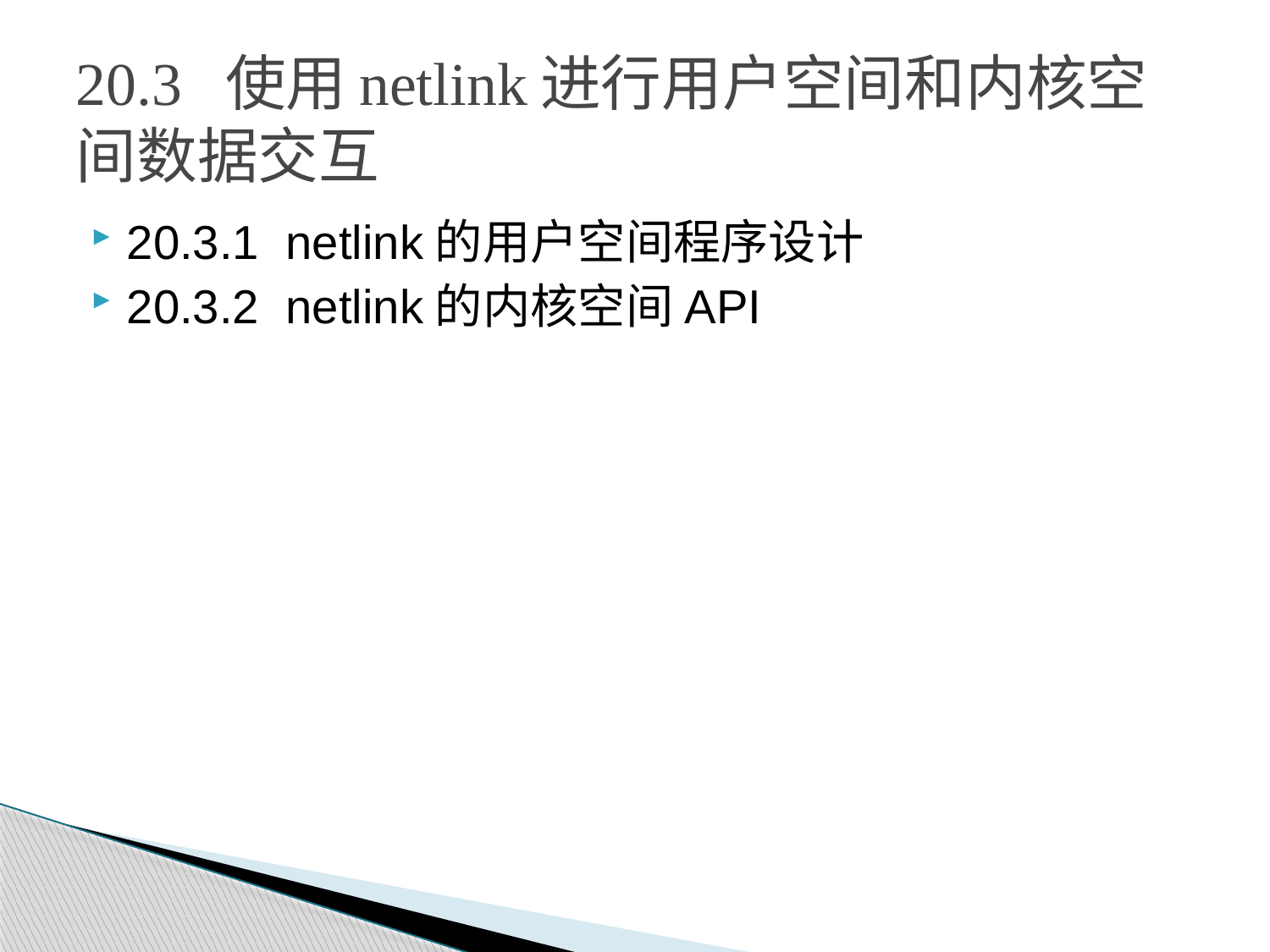

# 20.3  使用netlink进行用户空间和内核空间数据交互
20.3.1  netlink的用户空间程序设计
20.3.2  netlink的内核空间API